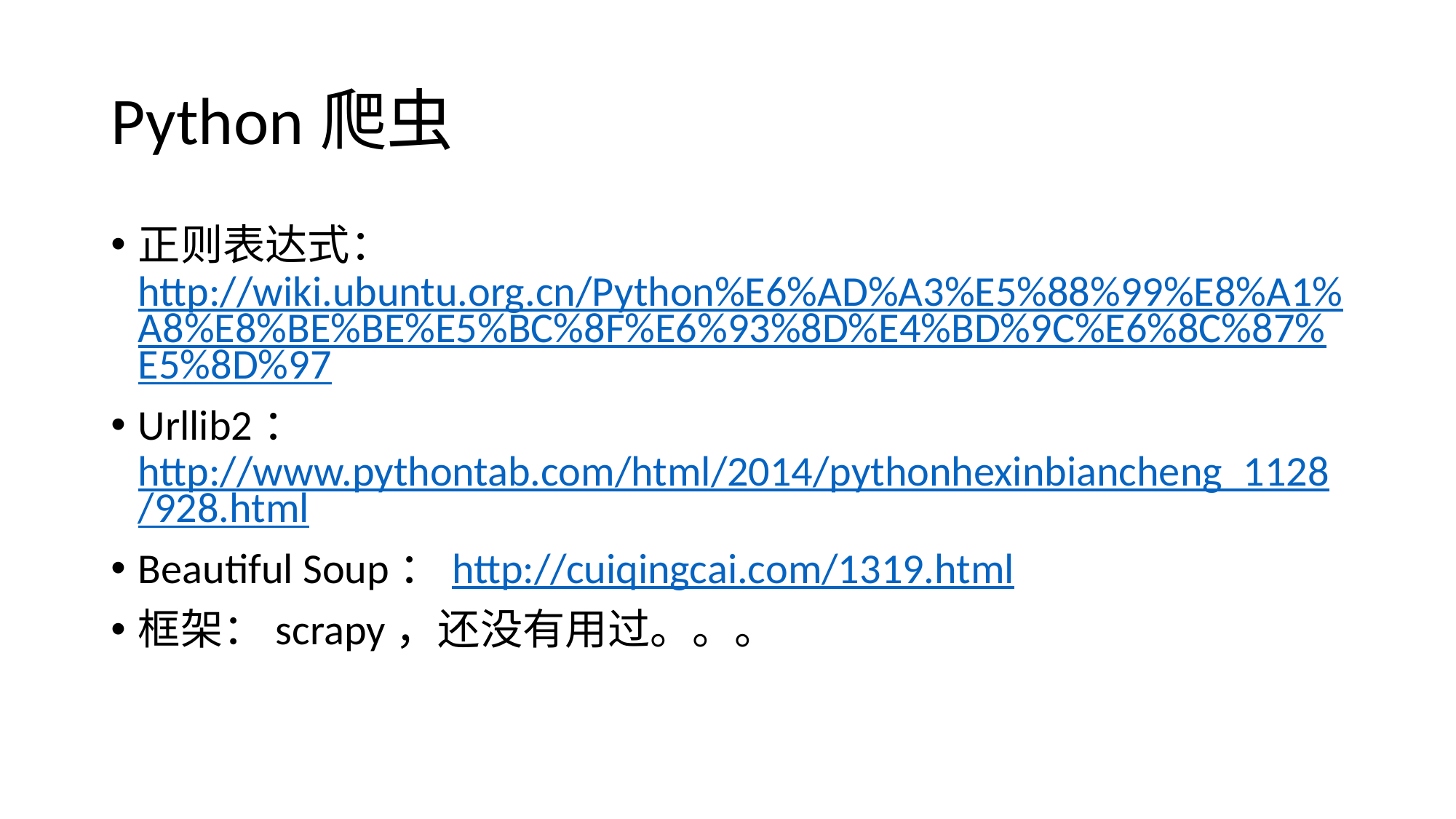

# Python爬虫
正则表达式：http://wiki.ubuntu.org.cn/Python%E6%AD%A3%E5%88%99%E8%A1%A8%E8%BE%BE%E5%BC%8F%E6%93%8D%E4%BD%9C%E6%8C%87%E5%8D%97
Urllib2：http://www.pythontab.com/html/2014/pythonhexinbiancheng_1128/928.html
Beautiful Soup：http://cuiqingcai.com/1319.html
框架：scrapy，还没有用过。。。